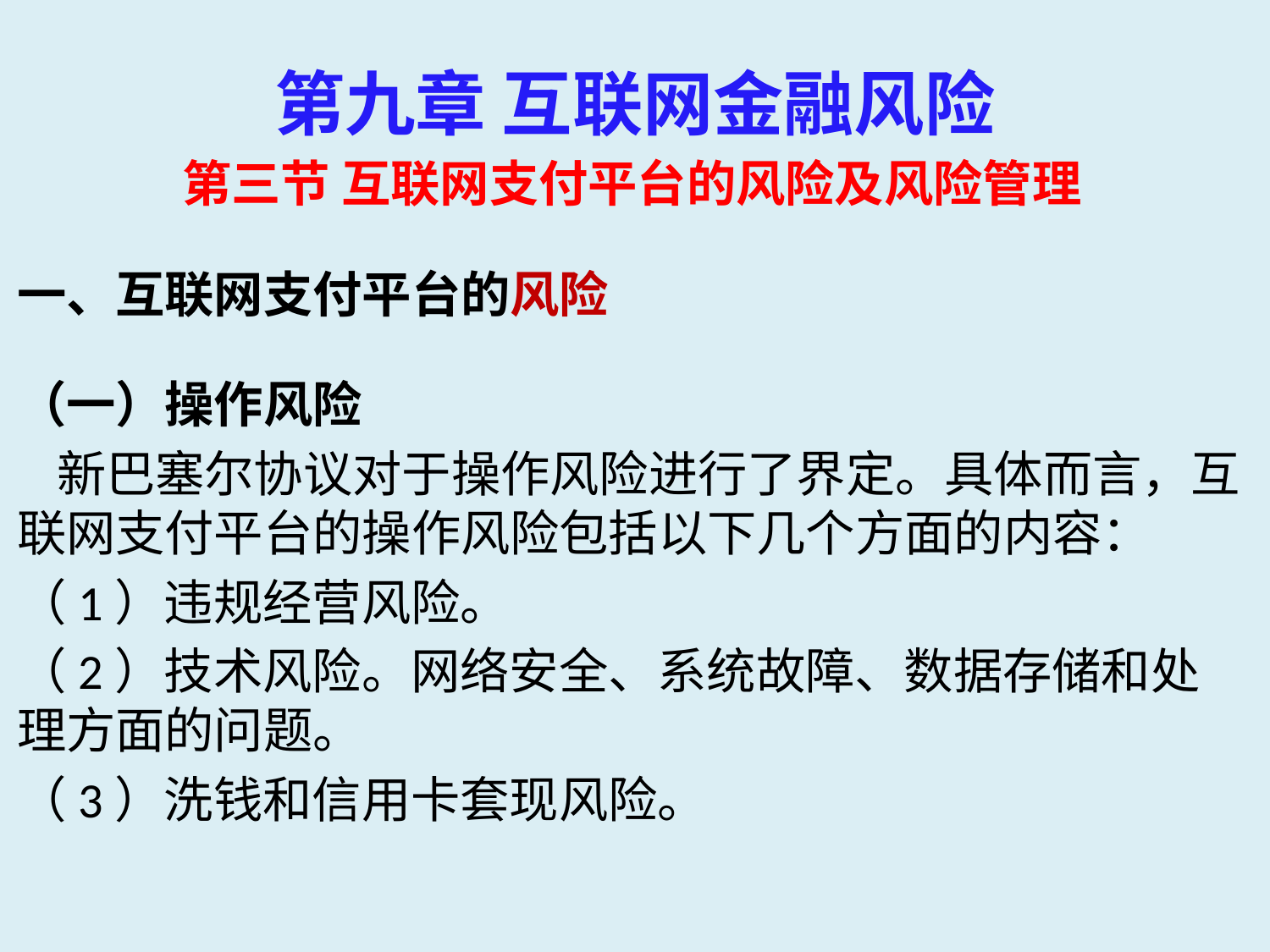

# 第九章 互联网金融风险
第三节 互联网支付平台的风险及风险管理
一、互联网支付平台的风险
（一）操作风险
    新巴塞尔协议对于操作风险进行了界定。具体而言，互联网支付平台的操作风险包括以下几个方面的内容：
（1）违规经营风险。
（2）技术风险。网络安全、系统故障、数据存储和处理方面的问题。
（3）洗钱和信用卡套现风险。
30